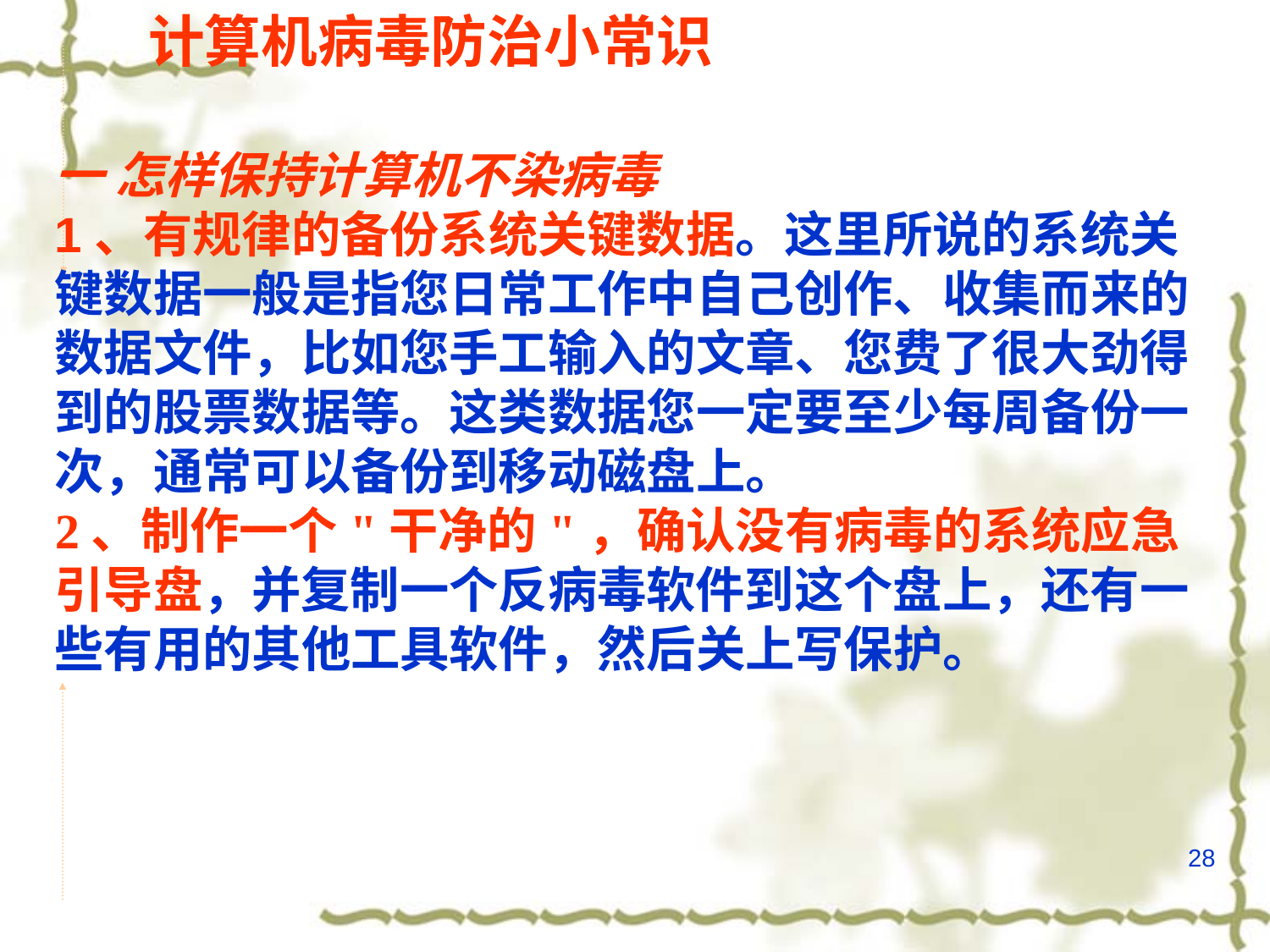

计算机病毒防治小常识
一 怎样保持计算机不染病毒
1、有规律的备份系统关键数据。这里所说的系统关键数据一般是指您日常工作中自己创作、收集而来的数据文件，比如您手工输入的文章、您费了很大劲得到的股票数据等。这类数据您一定要至少每周备份一次，通常可以备份到移动磁盘上。
2、制作一个"干净的"，确认没有病毒的系统应急引导盘，并复制一个反病毒软件到这个盘上，还有一些有用的其他工具软件，然后关上写保护。
28